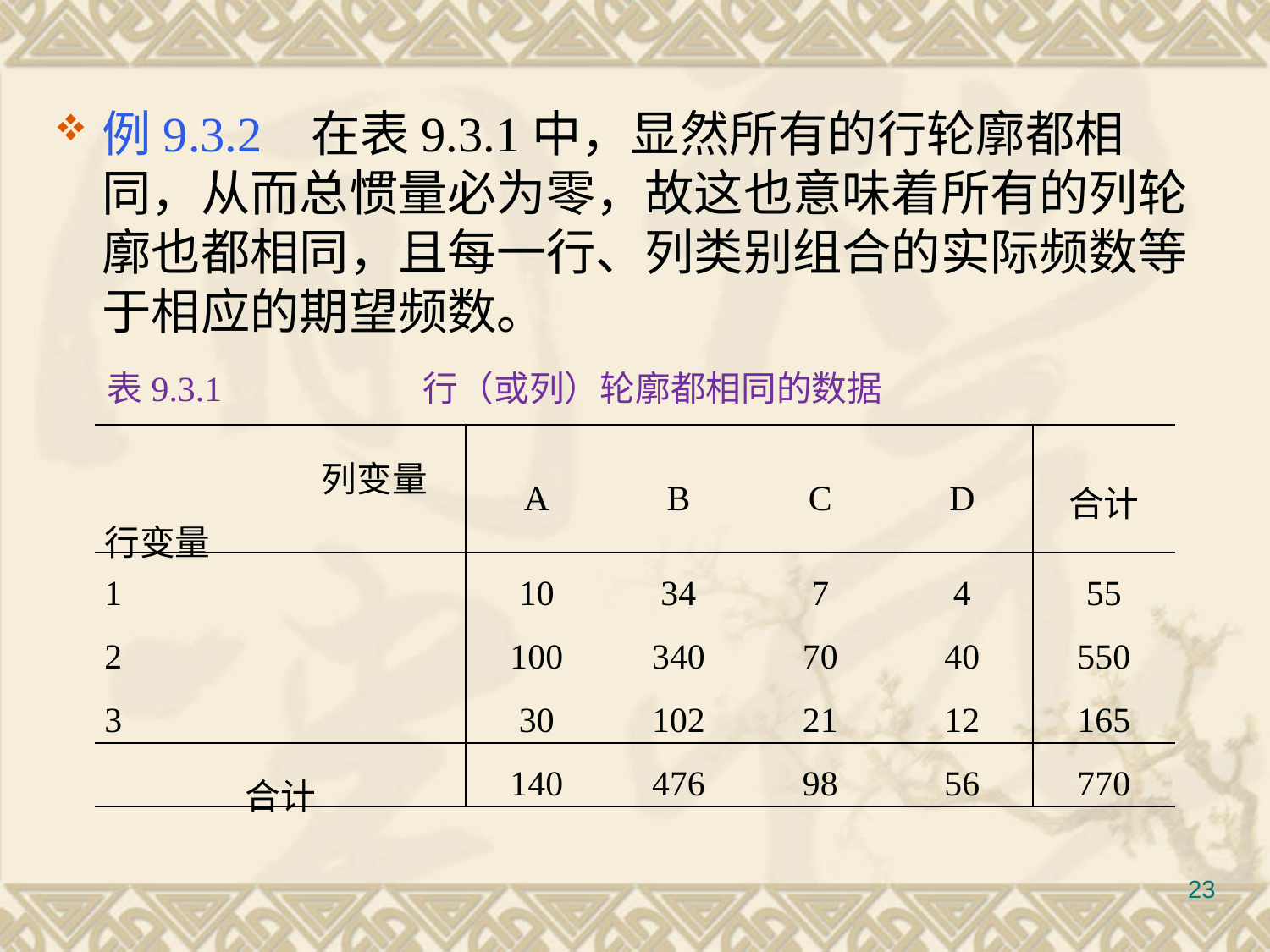

#
例9.3.2   在表9.3.1中，显然所有的行轮廓都相同，从而总惯量必为零，故这也意味着所有的列轮廓也都相同，且每一行、列类别组合的实际频数等于相应的期望频数。
表9.3.1		      行（或列）轮廓都相同的数据
|  | 列变量 | A | B | C | D | 合计 |
| --- | --- | --- | --- | --- | --- | --- |
| 行变量 |  |  |  |  |  |  |
| 1 |  | 10 | 34 | 7 | 4 | 55 |
| 2 |  | 100 | 340 | 70 | 40 | 550 |
| 3 |  | 30 | 102 | 21 | 12 | 165 |
| 合计 |  | 140 | 476 | 98 | 56 | 770 |
23